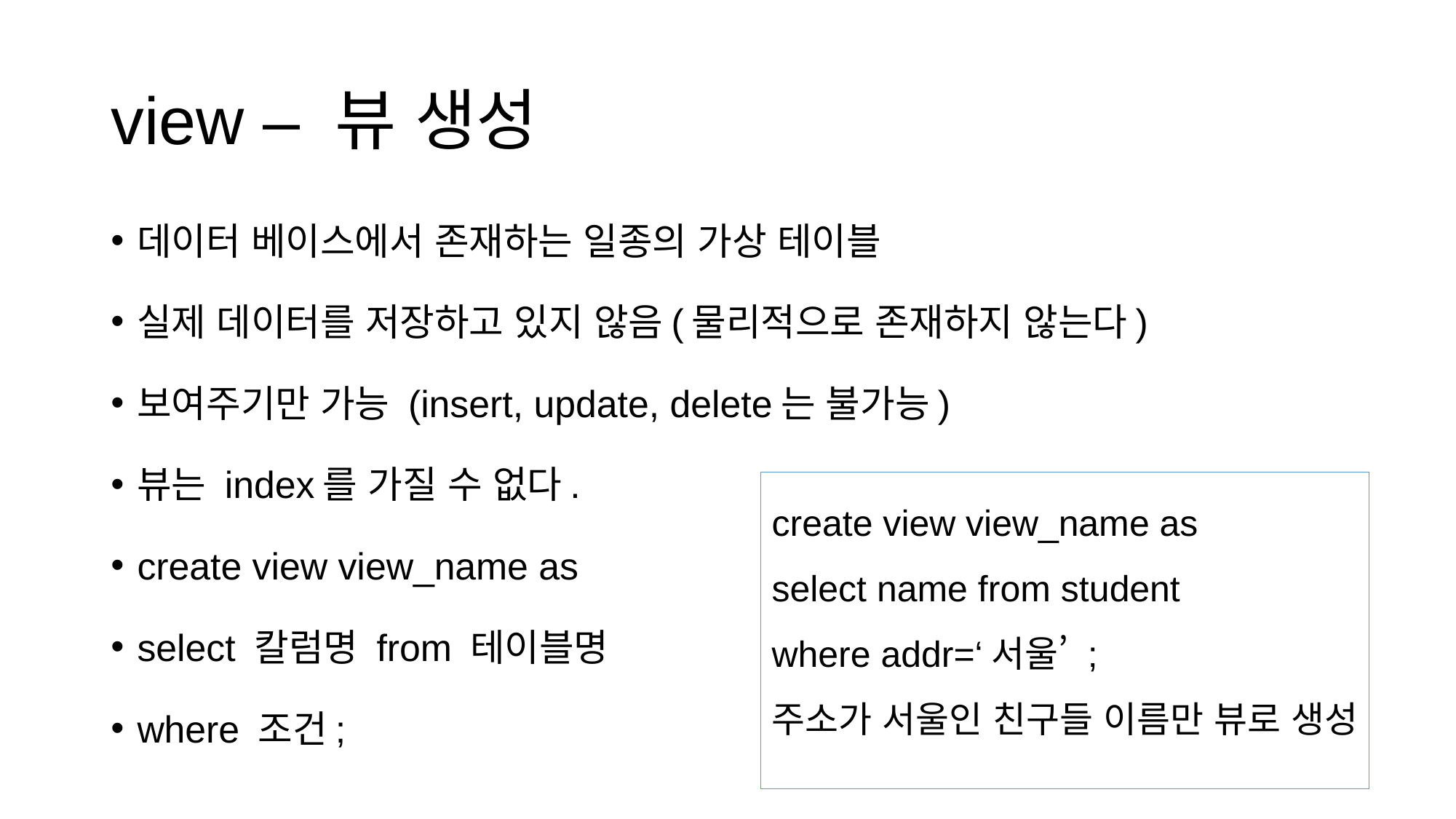

# view – 뷰 생성
데이터 베이스에서 존재하는 일종의 가상 테이블
실제 데이터를 저장하고 있지 않음(물리적으로 존재하지 않는다)
보여주기만 가능 (insert, update, delete는 불가능)
뷰는 index를 가질 수 없다.
create view view_name as
select 칼럼명 from 테이블명
where 조건;
create view view_name as
select name from student
where addr=‘서울’ ;
주소가 서울인 친구들 이름만 뷰로 생성